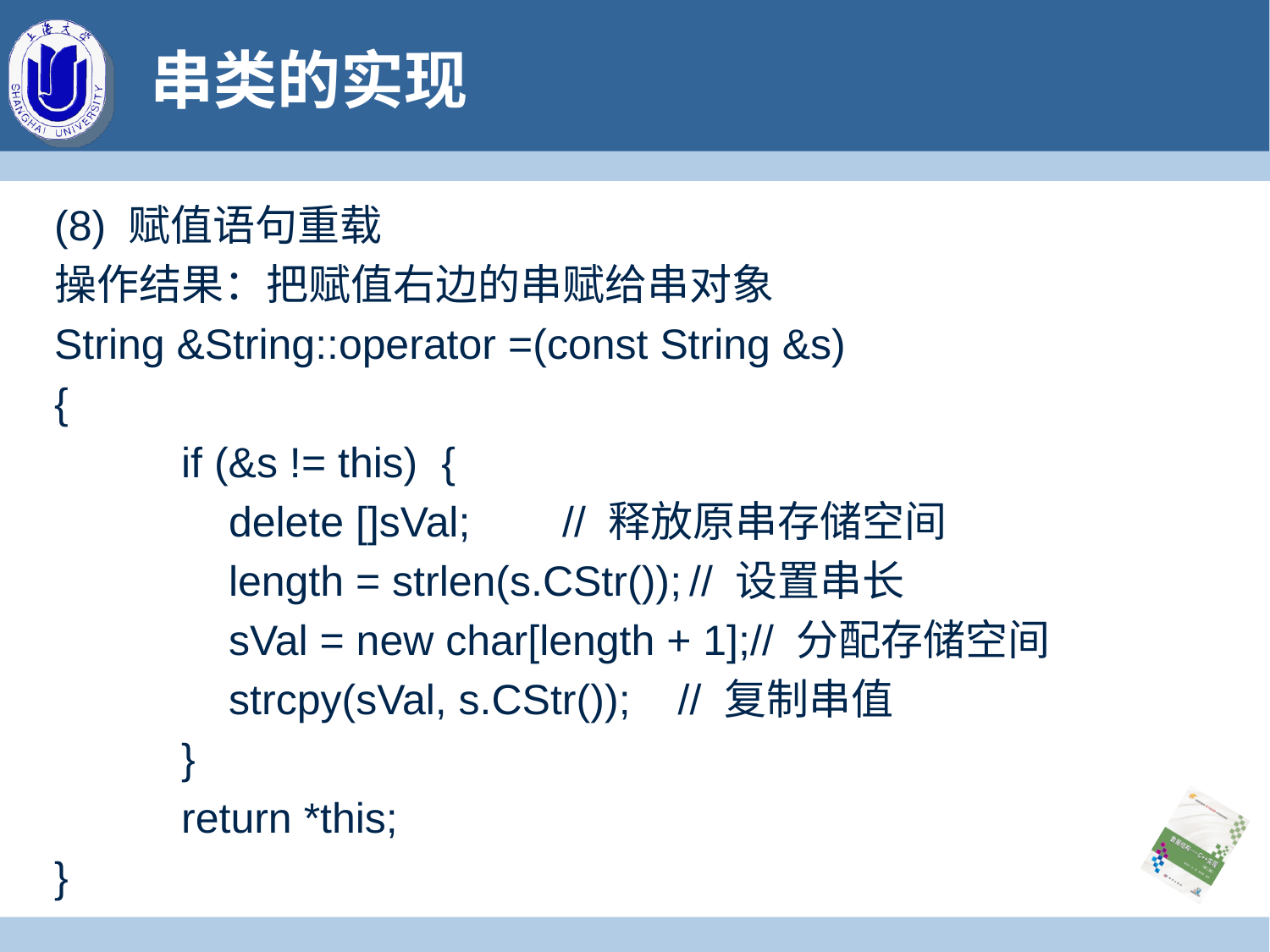

# 串类的实现
(8) 赋值语句重载
操作结果：把赋值右边的串赋给串对象
String &String::operator =(const String &s)
{
	if (&s != this)  {
	    delete []sVal;	// 释放原串存储空间
	    length = strlen(s.CStr());	// 设置串长
	    sVal = new char[length + 1];// 分配存储空间
	    strcpy(sVal, s.CStr());    // 复制串值
	}
	return *this;
}